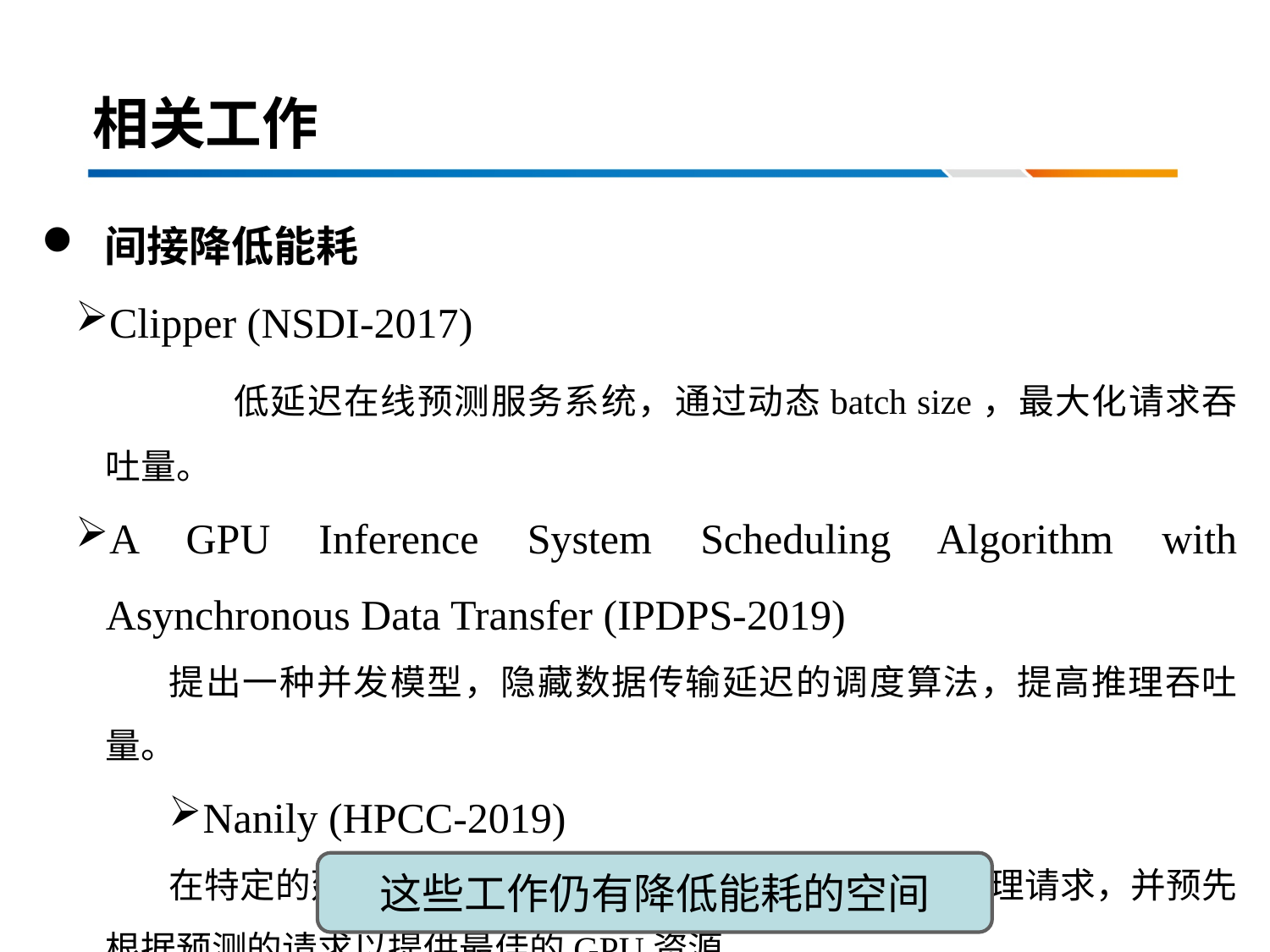

# 相关工作
 间接降低能耗
Clipper (NSDI-2017)
	低延迟在线预测服务系统，通过动态batch size，最大化请求吞吐量。
A GPU Inference System Scheduling Algorithm with Asynchronous Data Transfer (IPDPS-2019)
提出一种并发模型，隐藏数据传输延迟的调度算法，提高推理吞吐量。
Nanily (HPCC-2019)
在特定的延迟下，采用自适应batch size调度DNN推理请求，并预先根据预测的请求以提供最佳的GPU资源。
这些工作仍有降低能耗的空间